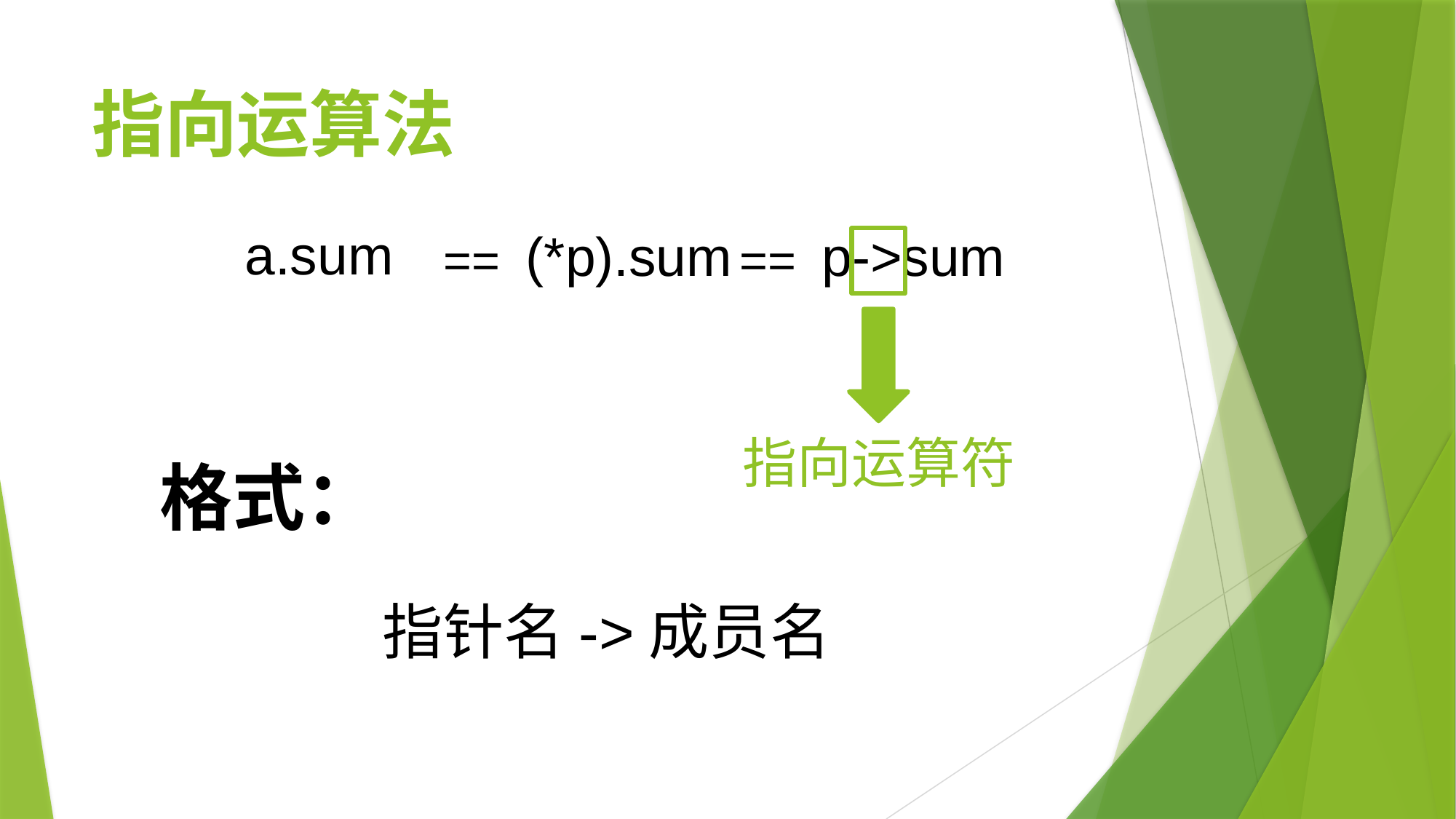

# 指向运算法
a.sum
(*p).sum
p->sum
==
==

指向运算符
格式：
指针名->成员名